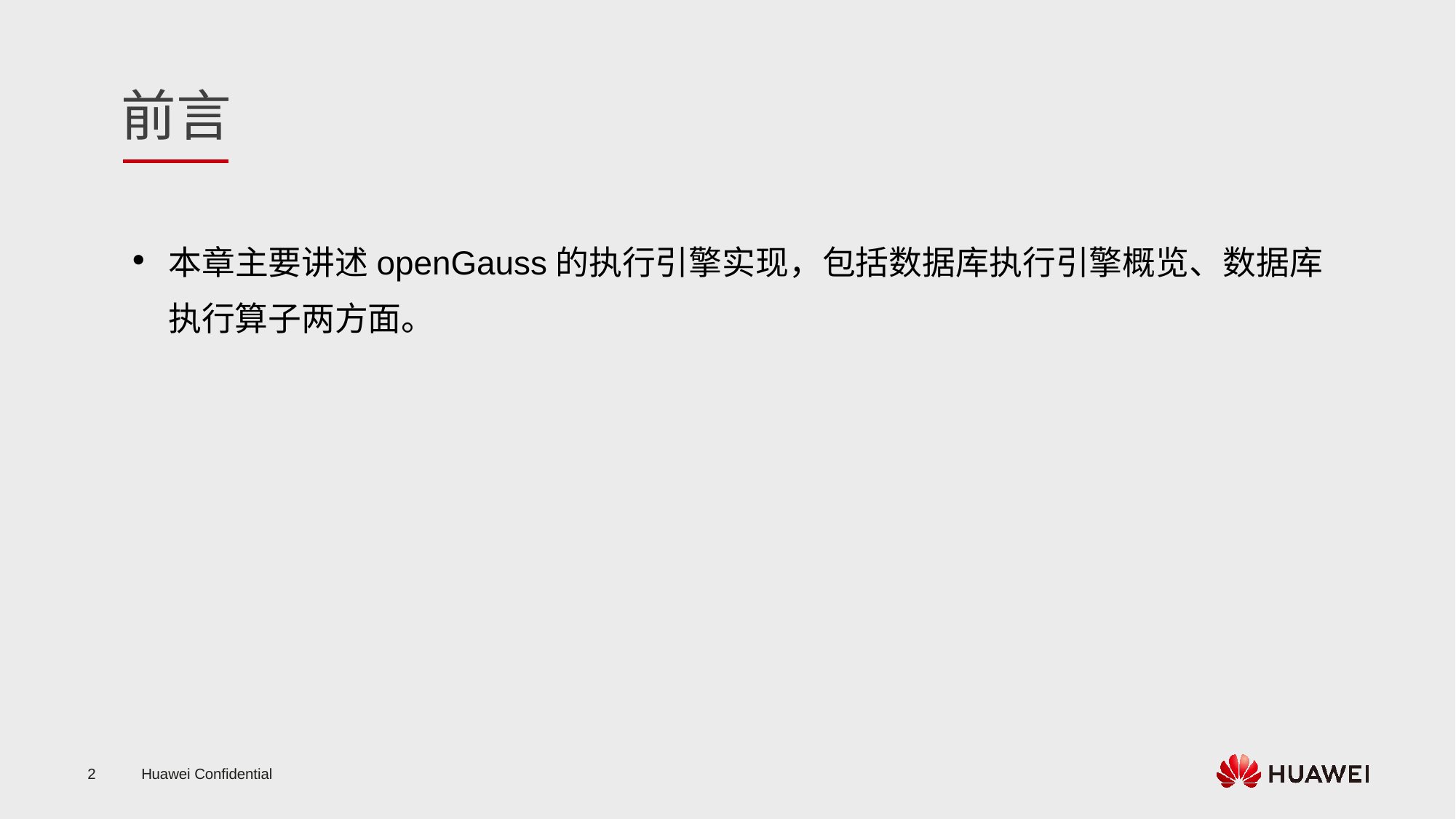

本章主要讲述openGauss的执行引擎实现，包括数据库执行引擎概览、数据库执行算子两方面。